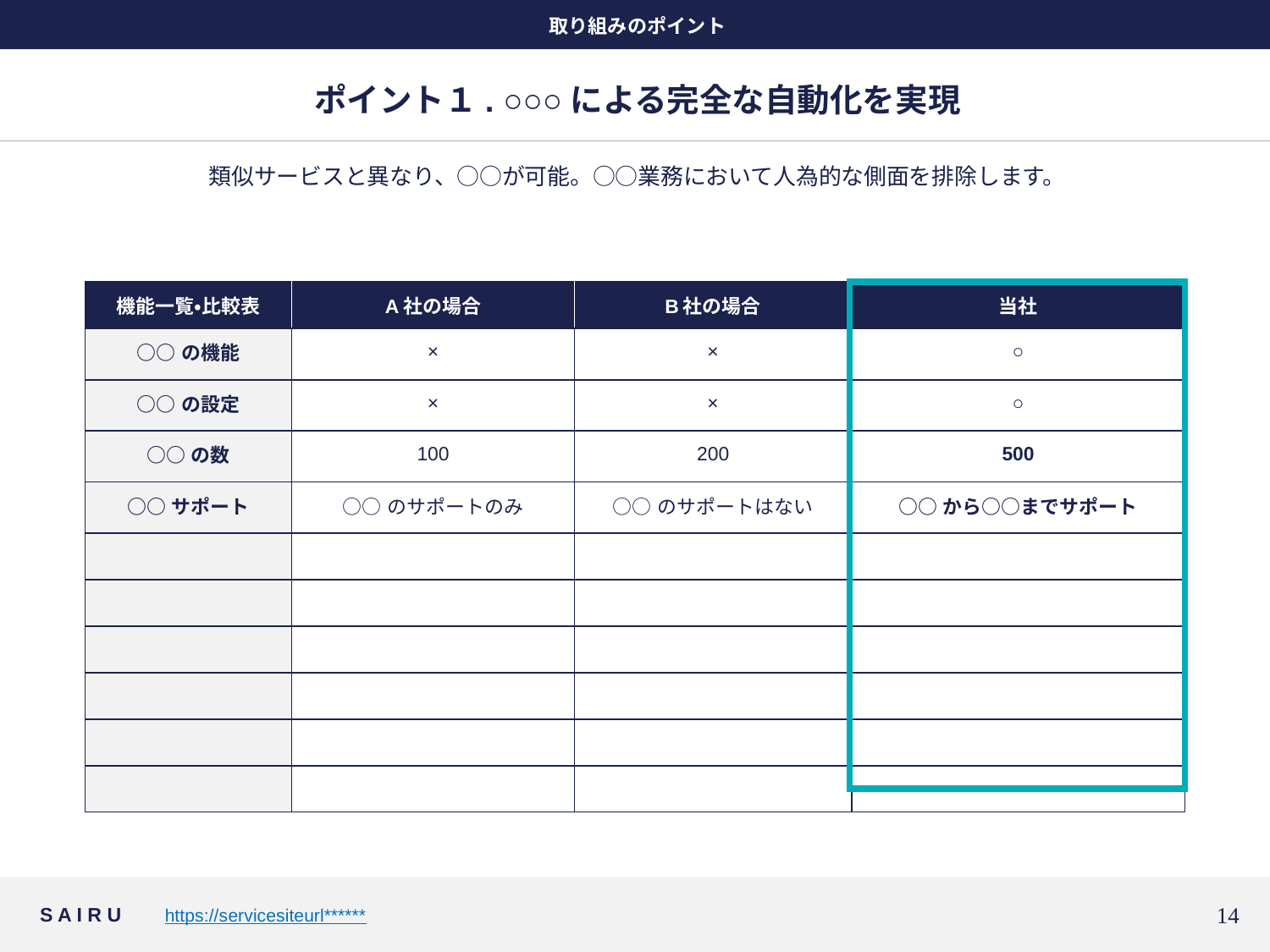

取り組みのポイント
# ポイント１. ○○○による完全な自動化を実現
類似サービスと異なり、○○が可能。○○業務において人為的な側面を排除します。
| 機能一覧・比較表 | A社の場合 | B社の場合 | 当社 |
| --- | --- | --- | --- |
| ○○の機能 | × | × | ○ |
| ○○の設定 | × | × | ○ |
| ○○の数 | 100 | 200 | 500 |
| ○○サポート | ○○のサポートのみ | ○○のサポートはない | ○○から○○までサポート |
|  |  |  |  |
|  |  |  |  |
|  |  |  |  |
|  |  |  |  |
|  |  |  |  |
|  |  |  |  |

14